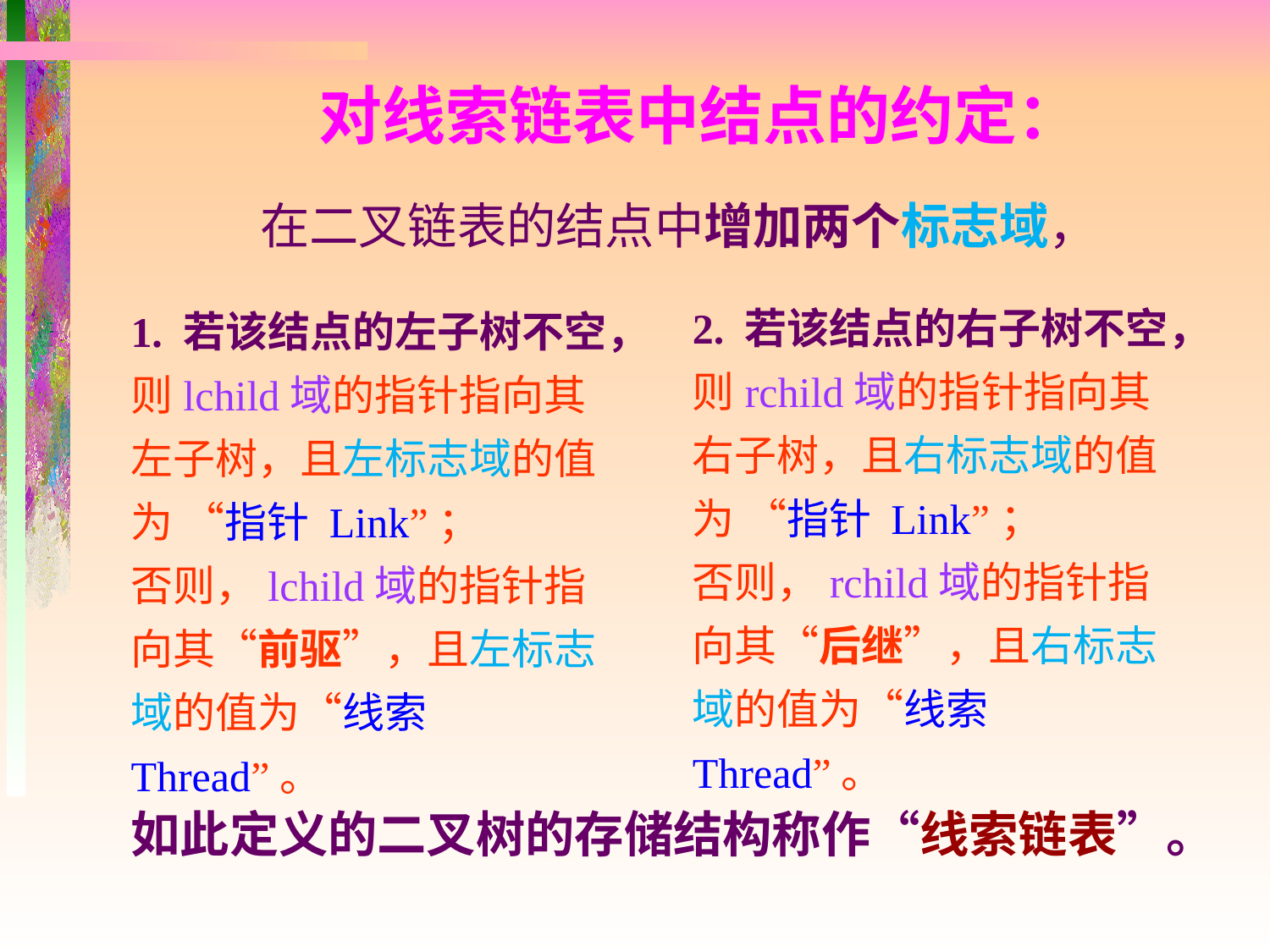

对线索链表中结点的约定：
   在二叉链表的结点中增加两个标志域，
2. 若该结点的右子树不空，
则rchild域的指针指向其右子树，且右标志域的值为 “指针 Link”；
否则，rchild域的指针指向其“后继”，且右标志域的值为“线索 Thread”。
1. 若该结点的左子树不空，
则lchild域的指针指向其左子树，且左标志域的值为 “指针 Link”；
否则，lchild域的指针指向其“前驱”，且左标志域的值为“线索 Thread”。
如此定义的二叉树的存储结构称作“线索链表”。